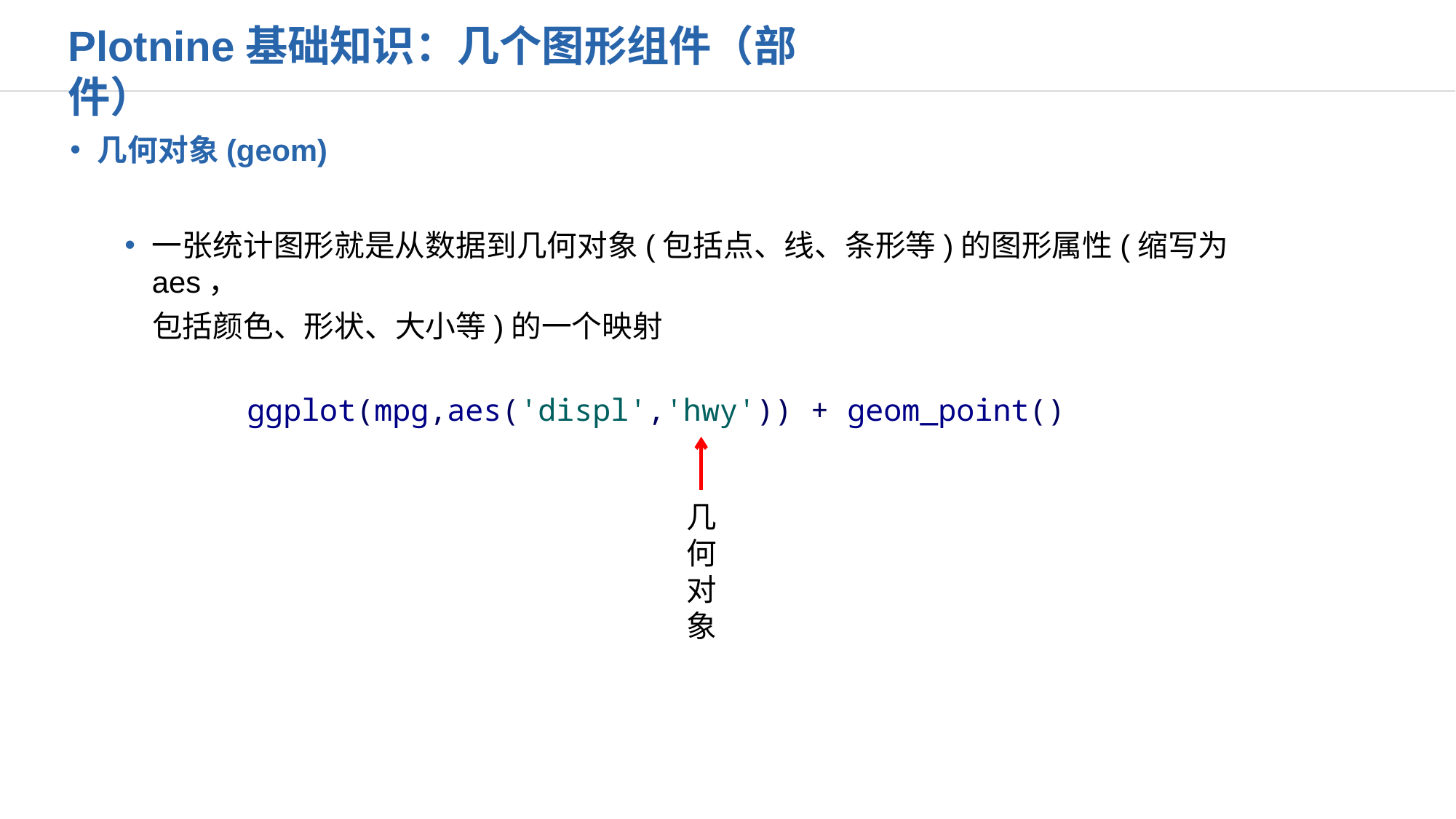

Plotnine基础知识：几个图形组件（部件）
几何对象(geom)

一张统计图形就是从数据到几何对象(包括点、线、条形等)的图形属性(缩写为aes，
   包括颜色、形状、大小等)的一个映射

ggplot(mpg,aes('displ','hwy')) + geom_point()
几何对象